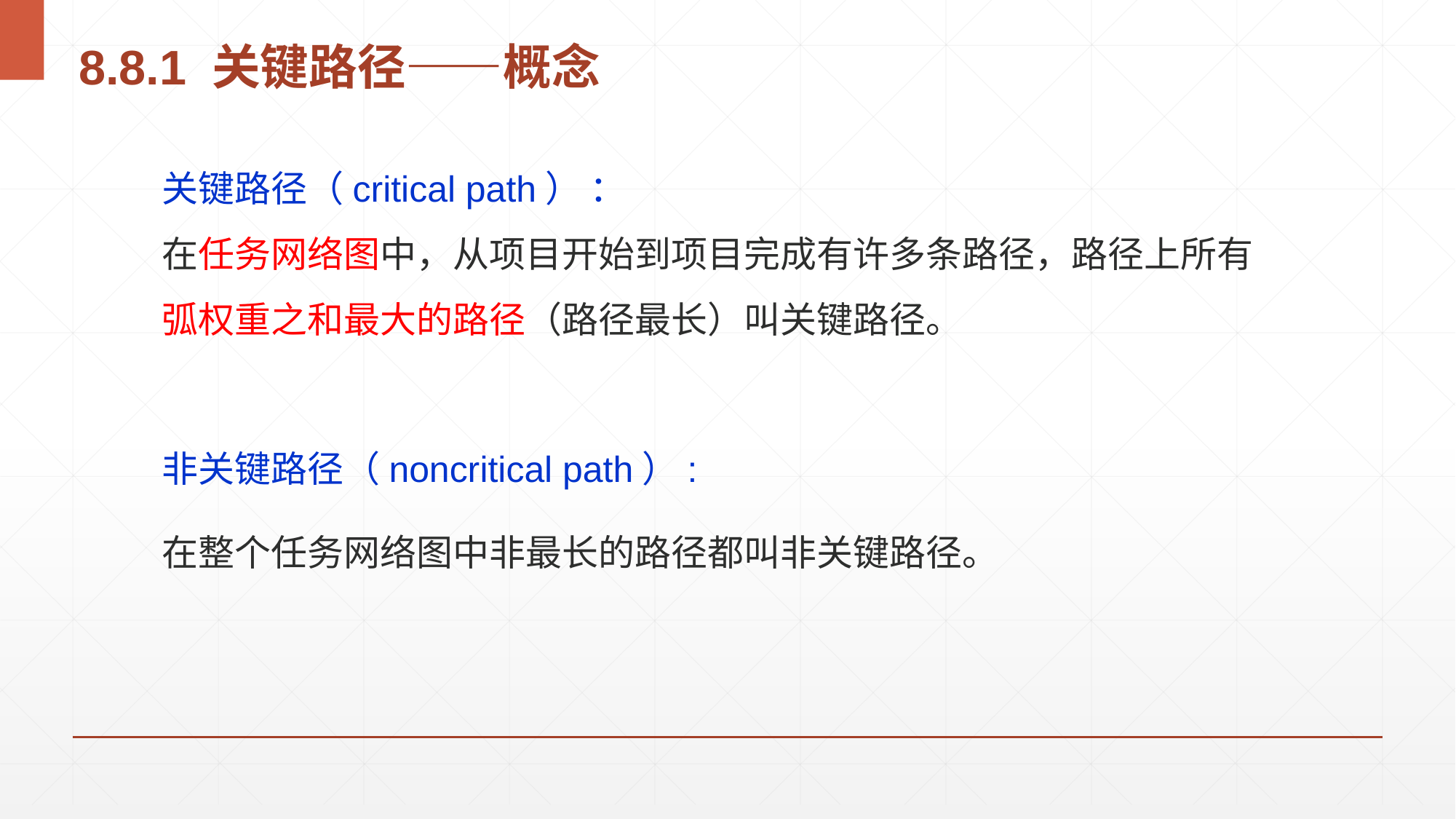

# 8.8.1 关键路径——概念
关键路径（critical path） ：
在任务网络图中，从项目开始到项目完成有许多条路径，路径上所有弧权重之和最大的路径（路径最长）叫关键路径。

非关键路径（noncritical path）:
在整个任务网络图中非最长的路径都叫非关键路径。